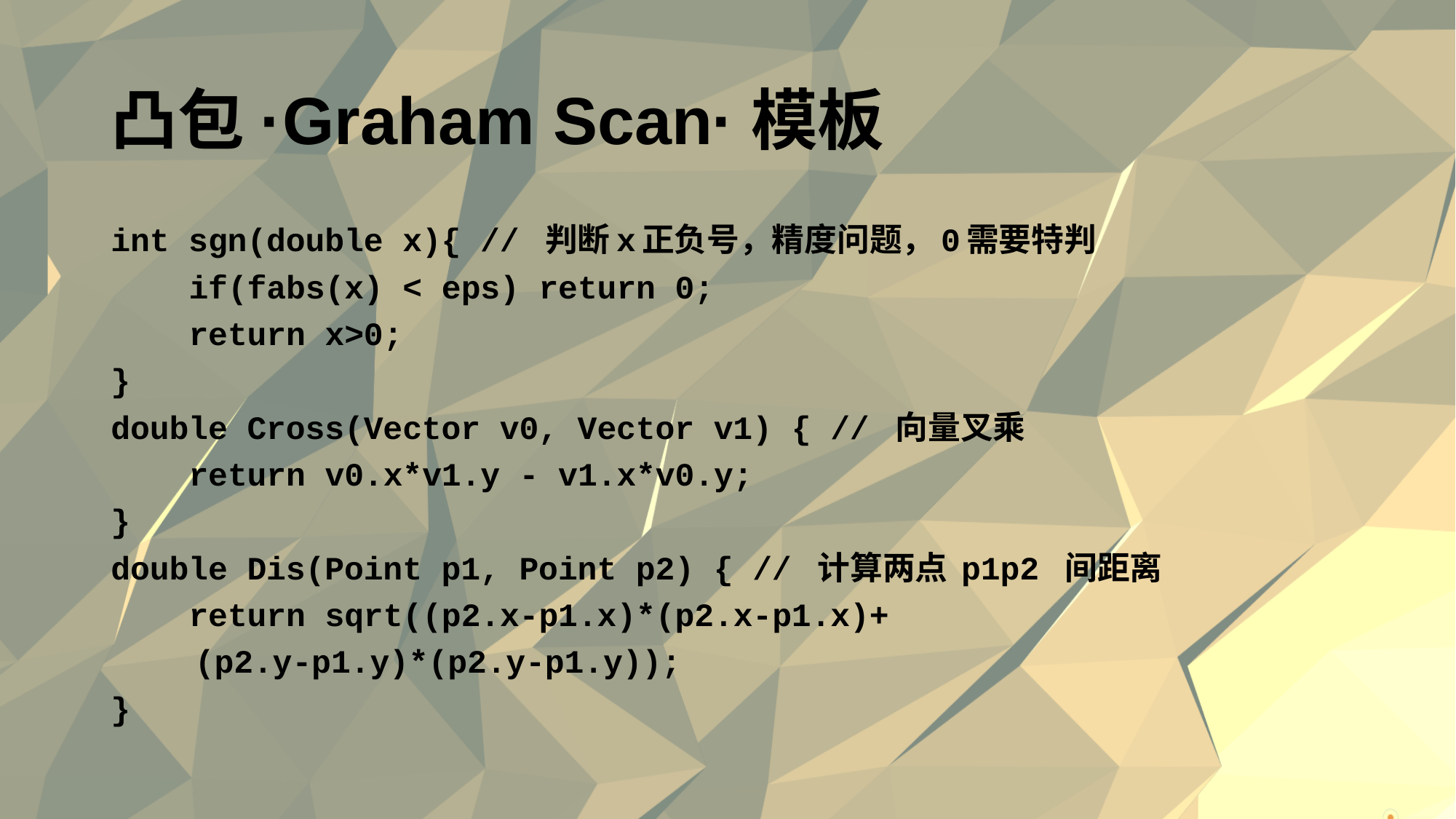

# 凸包·Graham Scan·模板
int sgn(double x){ // 判断x正负号，精度问题，0需要特判
    if(fabs(x) < eps) return 0;
    return x>0;
}
double Cross(Vector v0, Vector v1) { // 向量叉乘
    return v0.x*v1.y - v1.x*v0.y;
}
double Dis(Point p1, Point p2) { // 计算两点 p1p2 间距离
    return sqrt((p2.x-p1.x)*(p2.x-p1.x)+
			(p2.y-p1.y)*(p2.y-p1.y));
}